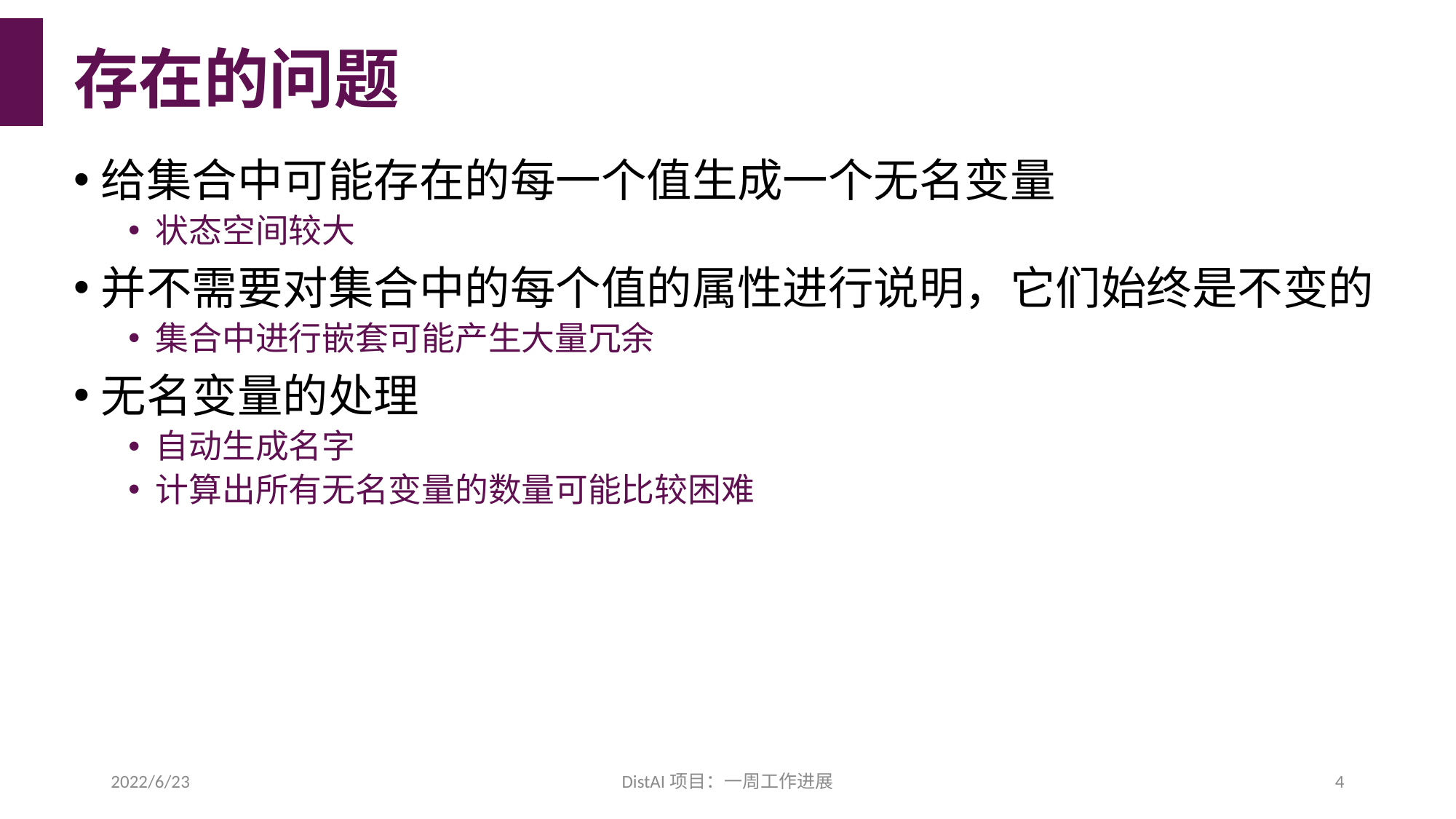

# 存在的问题
给集合中可能存在的每一个值生成一个无名变量
状态空间较大
并不需要对集合中的每个值的属性进行说明，它们始终是不变的
集合中进行嵌套可能产生大量冗余
无名变量的处理
自动生成名字
计算出所有无名变量的数量可能比较困难
2022/6/23
DistAI项目：一周工作进展
4